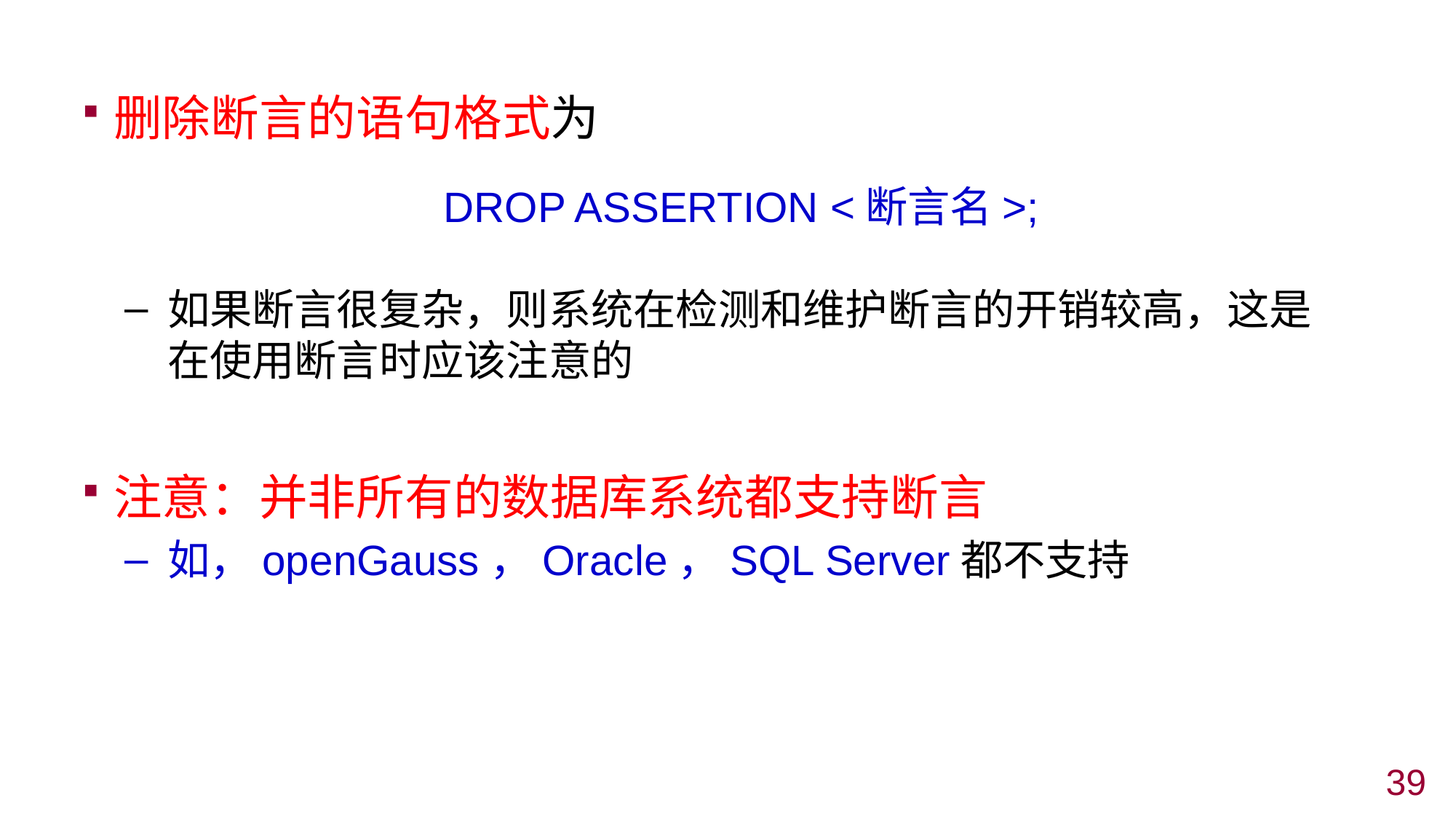

删除断言的语句格式为

                           DROP ASSERTION <断言名>;

如果断言很复杂，则系统在检测和维护断言的开销较高，这是在使用断言时应该注意的

注意：并非所有的数据库系统都支持断言
如，openGauss，Oracle，SQL Server都不支持

39